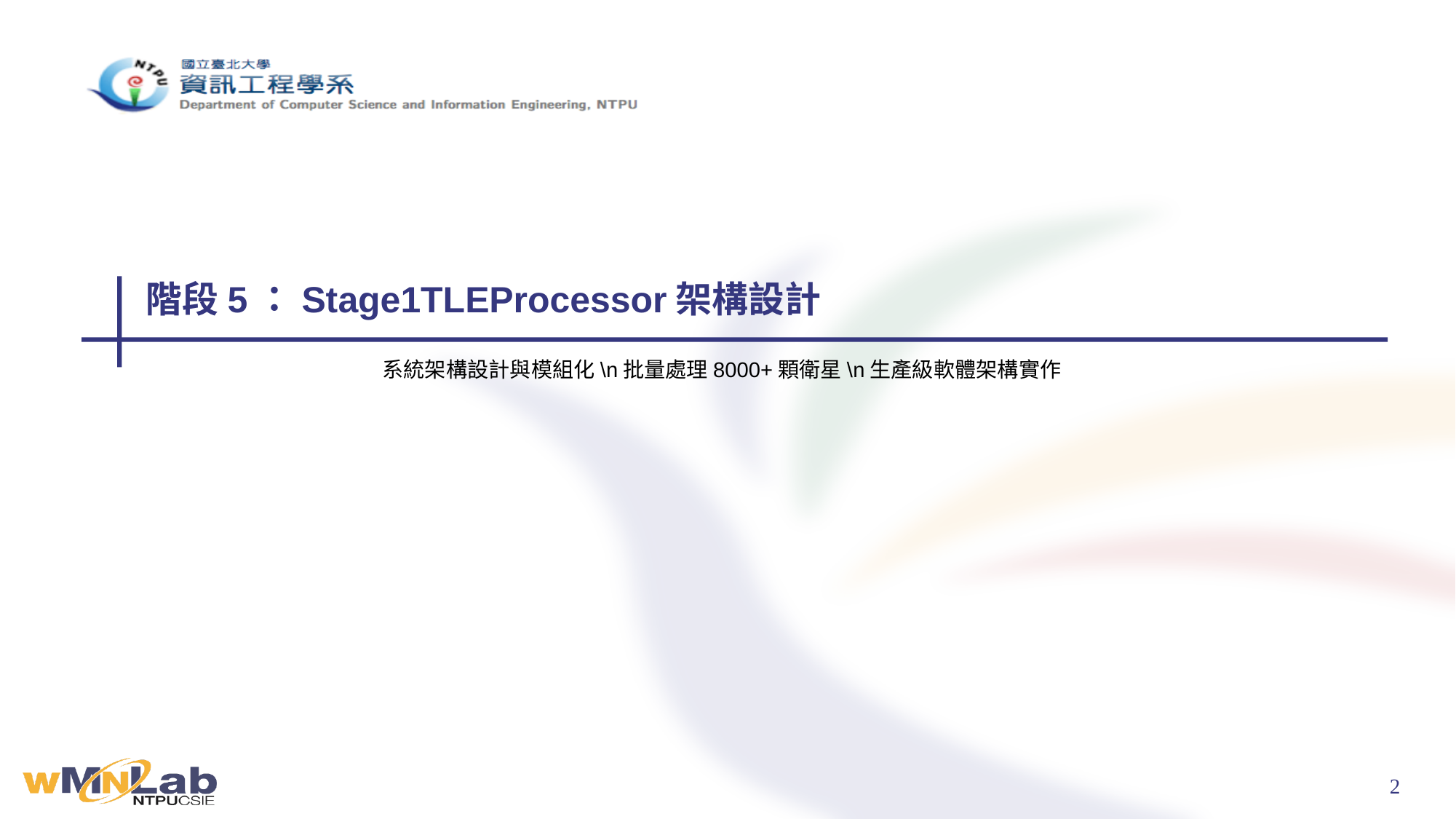

# 階段5：Stage1TLEProcessor架構設計
系統架構設計與模組化\n批量處理8000+顆衛星\n生產級軟體架構實作